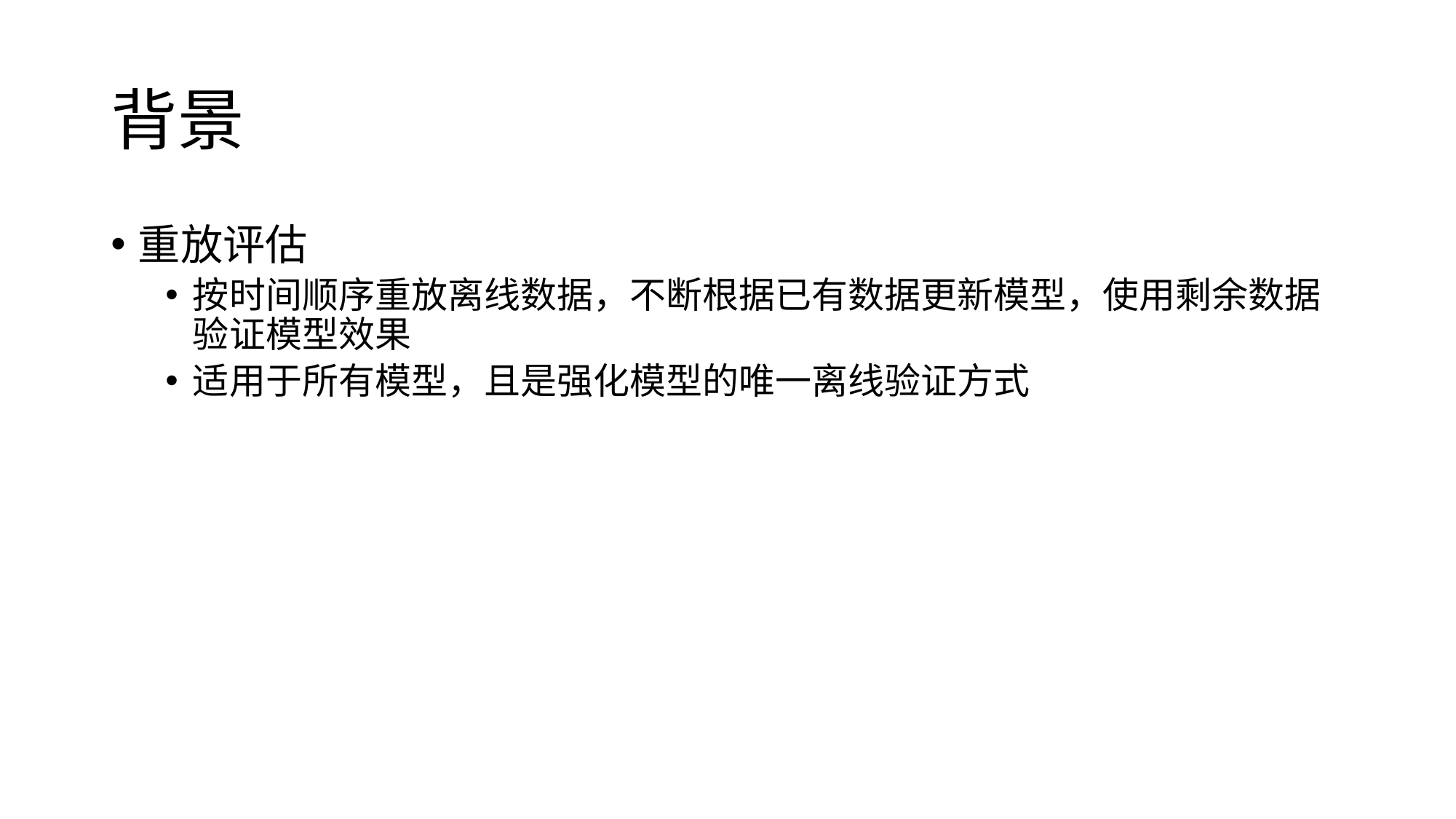

# 背景
重放评估
按时间顺序重放离线数据，不断根据已有数据更新模型，使用剩余数据验证模型效果
适用于所有模型，且是强化模型的唯一离线验证方式